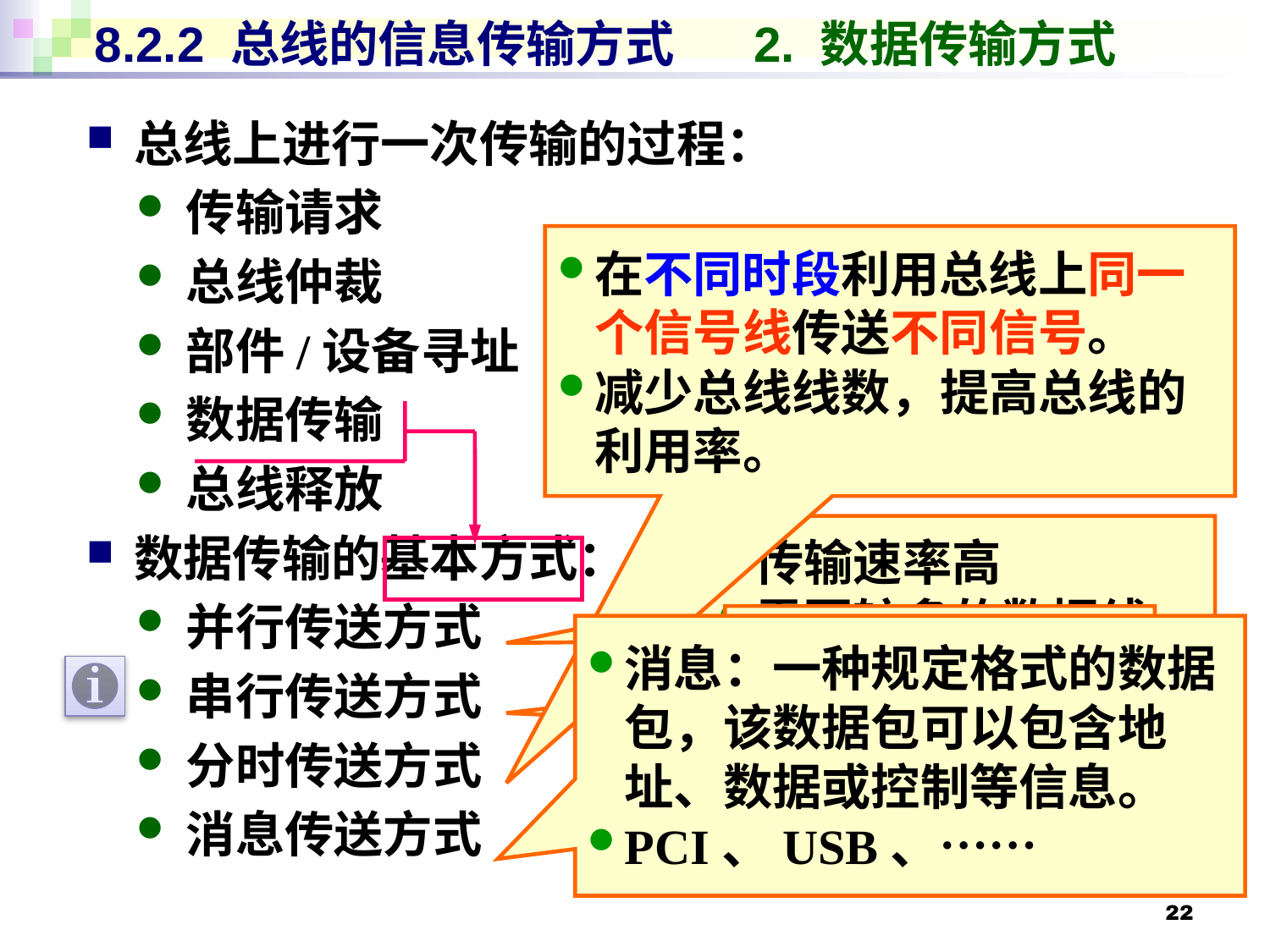

# 8.2.2 总线的信息传输方式      2. 数据传输方式
总线上进行一次传输的过程：
传输请求
总线仲裁
部件/设备寻址
数据传输
总线释放
数据传输的基本方式：
并行传送方式
串行传送方式
分时传送方式
消息传送方式
在不同时段利用总线上同一个信号线传送不同信号。
减少总线线数，提高总线的利用率。

传输速率高
需要较多的数据线

只用一条数据线
传送距离远
消息：一种规定格式的数据包，该数据包可以包含地址、数据或控制等信息。
PCI、USB、……

22